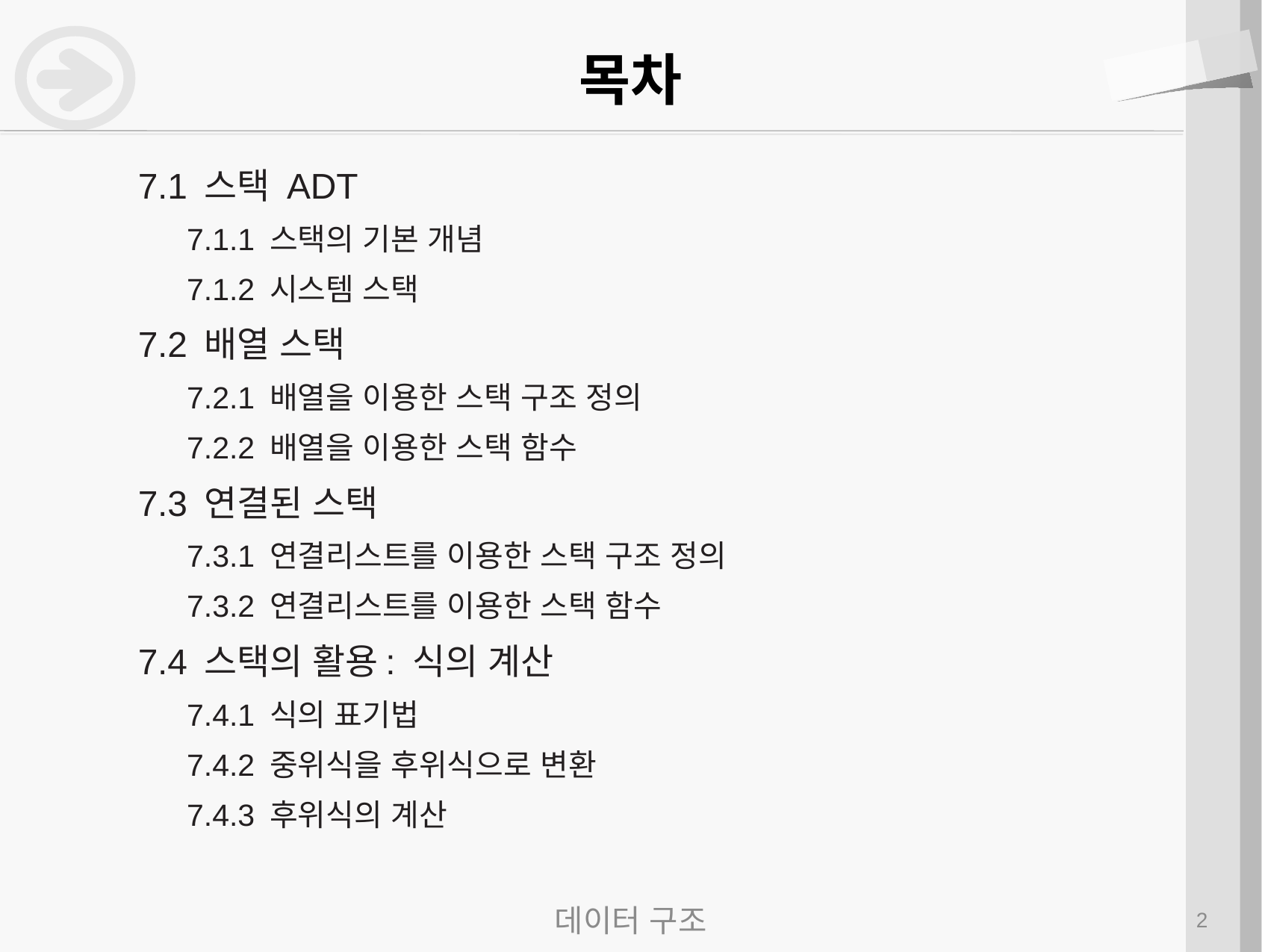

# 목차
7.1 스택 ADT
7.1.1 스택의 기본 개념
7.1.2 시스템 스택
7.2 배열 스택
7.2.1 배열을 이용한 스택 구조 정의
7.2.2 배열을 이용한 스택 함수
7.3 연결된 스택
7.3.1 연결리스트를 이용한 스택 구조 정의
7.3.2 연결리스트를 이용한 스택 함수
7.4 스택의 활용: 식의 계산
7.4.1 식의 표기법
7.4.2 중위식을 후위식으로 변환
7.4.3 후위식의 계산
데이터 구조
2